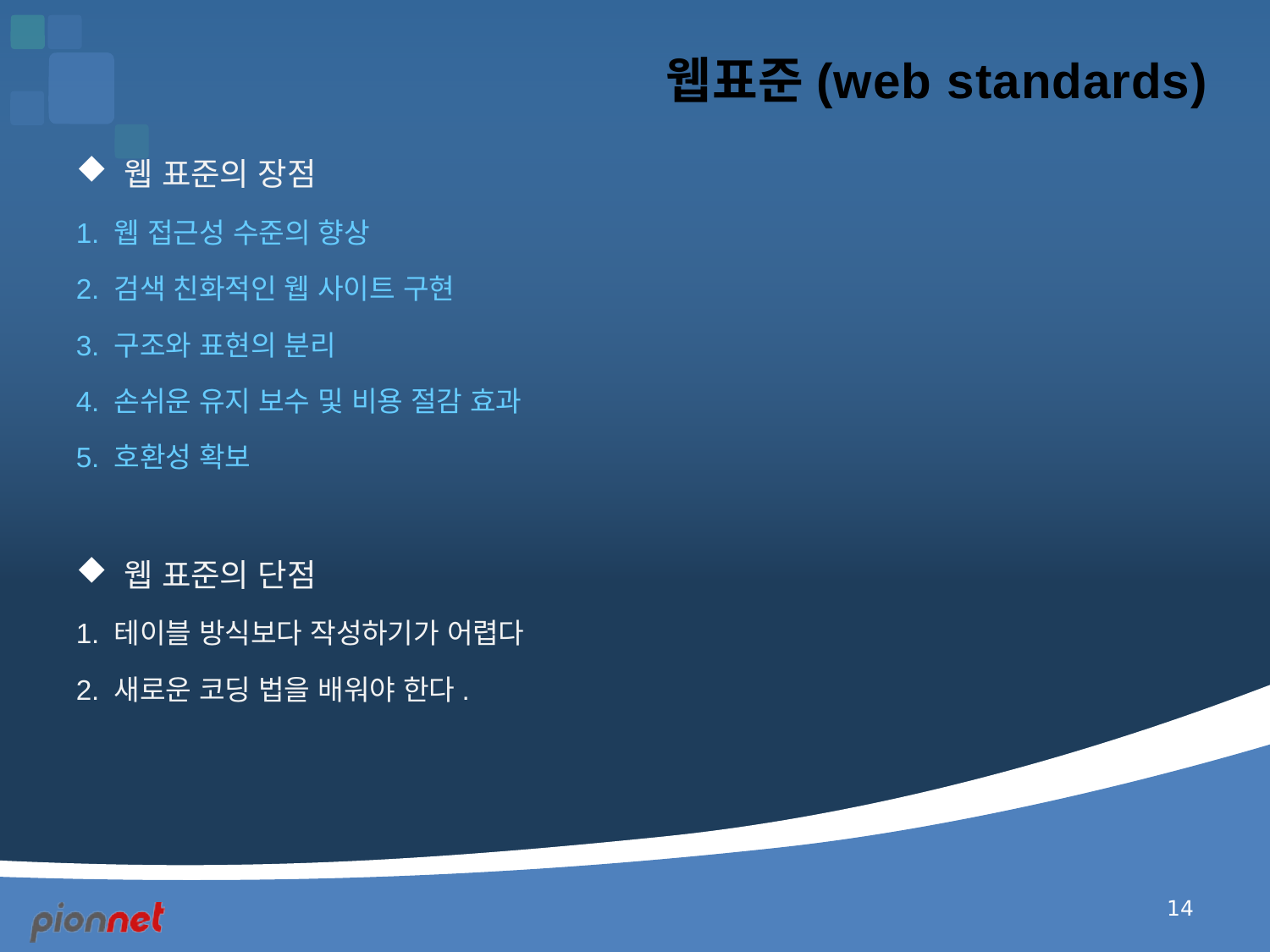

# 웹표준(web standards)
웹 표준의 장점
1. 웹 접근성 수준의 향상
2. 검색 친화적인 웹 사이트 구현
3. 구조와 표현의 분리
4. 손쉬운 유지 보수 및 비용 절감 효과
5. 호환성 확보

웹 표준의 단점
1. 테이블 방식보다 작성하기가 어렵다
2. 새로운 코딩 법을 배워야 한다.
14